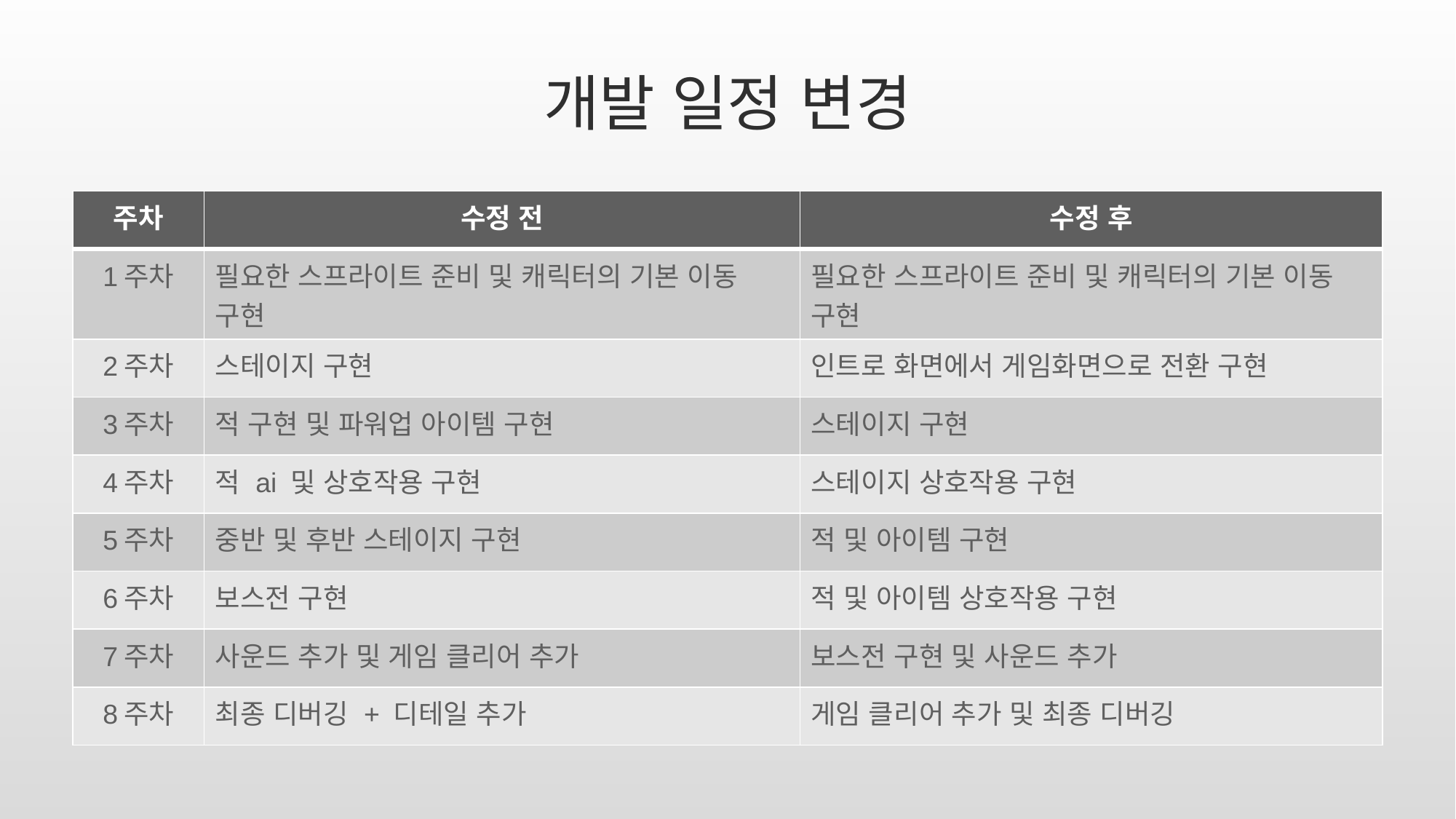

# 개발 일정 변경
| 주차 | 수정 전 | 수정 후 |
| --- | --- | --- |
| 1주차 | 필요한 스프라이트 준비 및 캐릭터의 기본 이동 구현 | 필요한 스프라이트 준비 및 캐릭터의 기본 이동 구현 |
| 2주차 | 스테이지 구현 | 인트로 화면에서 게임화면으로 전환 구현 |
| 3주차 | 적 구현 및 파워업 아이템 구현 | 스테이지 구현 |
| 4주차 | 적 ai 및 상호작용 구현 | 스테이지 상호작용 구현 |
| 5주차 | 중반 및 후반 스테이지 구현 | 적 및 아이템 구현 |
| 6주차 | 보스전 구현 | 적 및 아이템 상호작용 구현 |
| 7주차 | 사운드 추가 및 게임 클리어 추가 | 보스전 구현 및 사운드 추가 |
| 8주차 | 최종 디버깅 + 디테일 추가 | 게임 클리어 추가 및 최종 디버깅 |